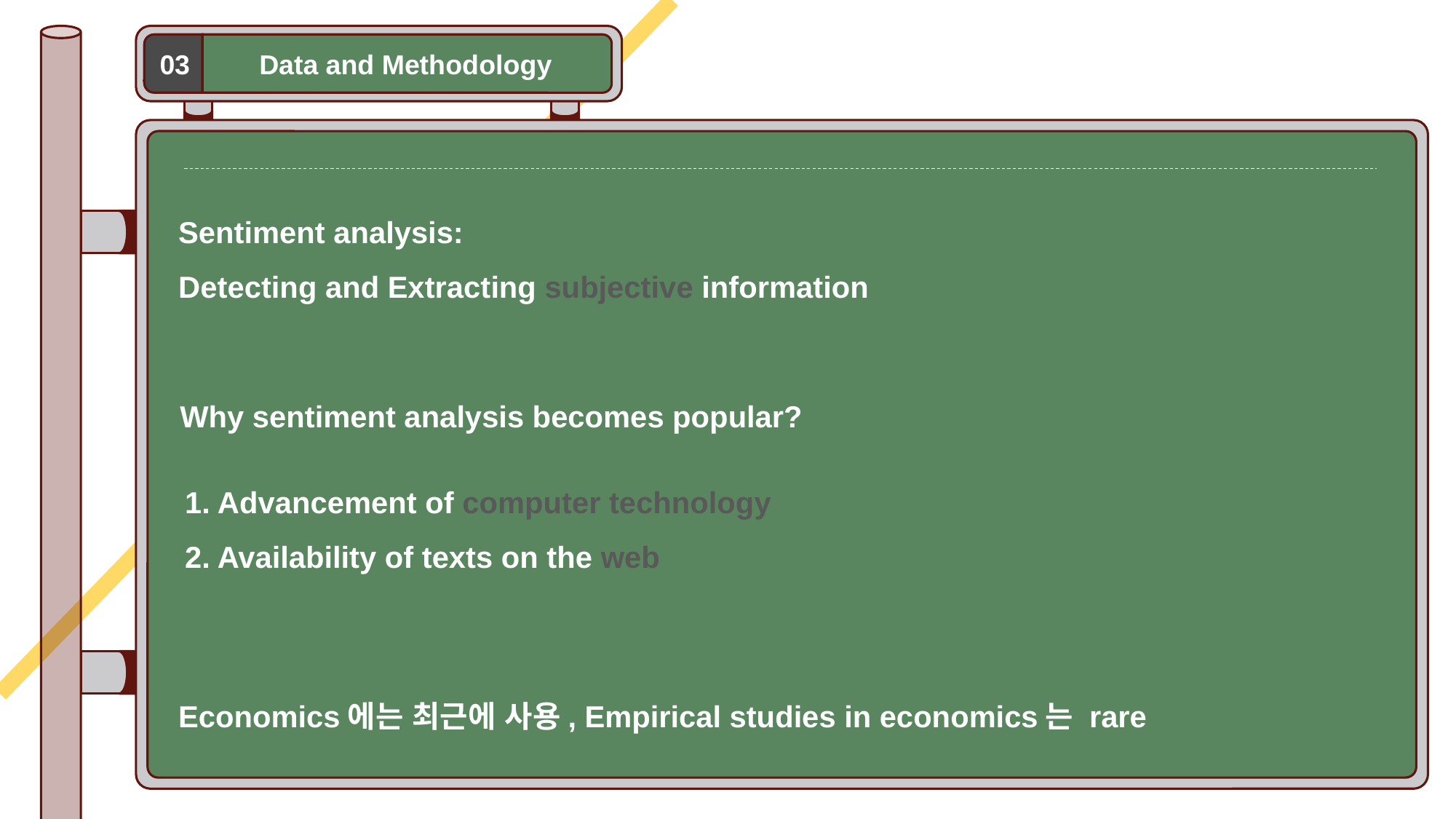

Data and Methodology

03
Sentiment analysis:
Detecting and Extracting subjective information
Why sentiment analysis becomes popular?
1. Advancement of computer technology
2. Availability of texts on the web
Economics에는 최근에 사용, Empirical studies in economics는 rare